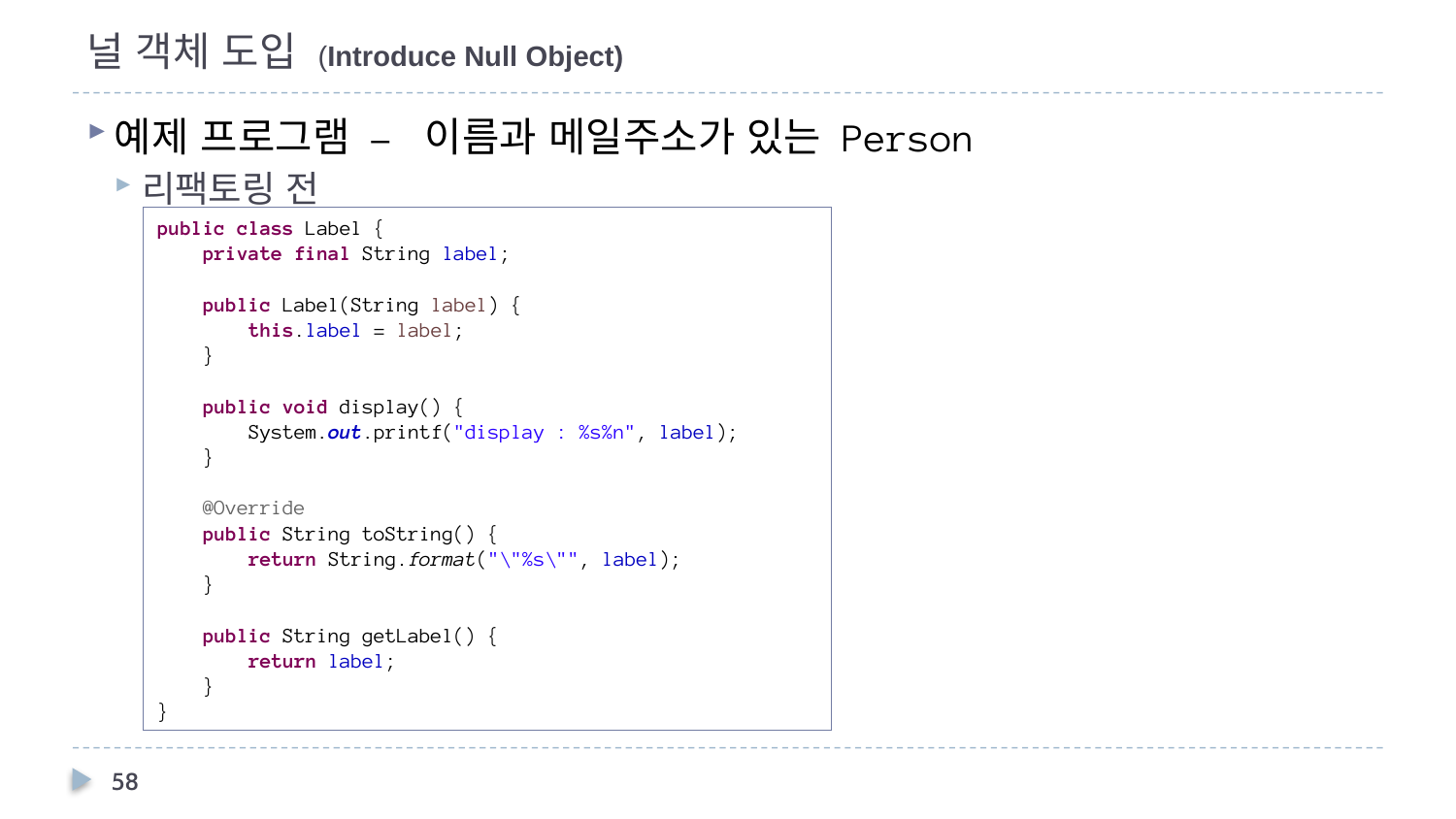

# 널 객체 도입 (Introduce Null Object)
예제 프로그램 - 이름과 메일주소가 있는 Person
리팩토링 전
public class Label {
    private final String label;

    public Label(String label) {
        this.label = label;
    }

    public void display() {
        System.out.printf("display : %s%n", label);
    }

    @Override
    public String toString() {
        return String.format("\"%s\"", label);
    }

    public String getLabel() {
        return label;
    }
}
58